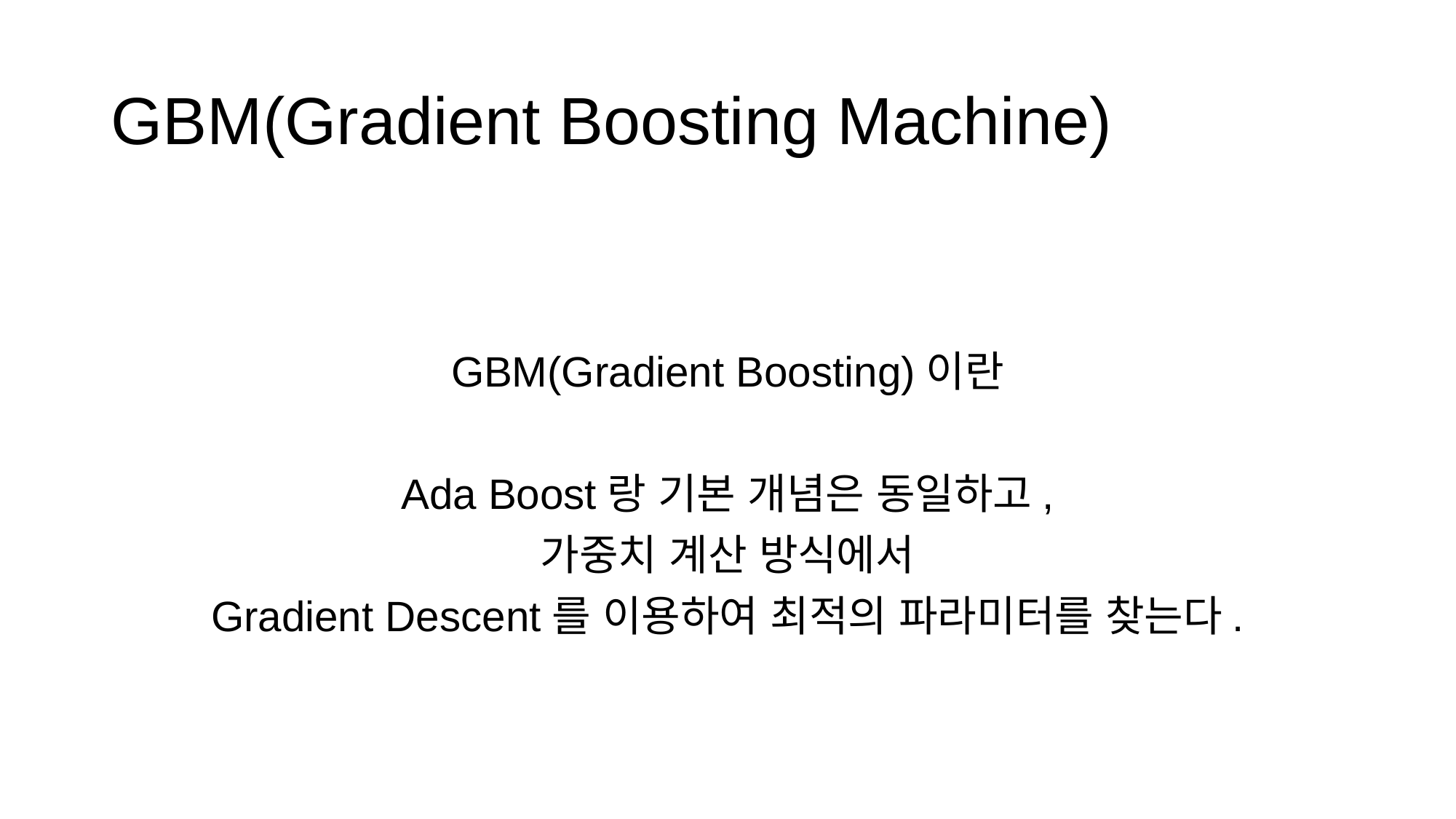

# GBM(Gradient Boosting Machine)

GBM(Gradient Boosting)이란

Ada Boost랑 기본 개념은 동일하고,
가중치 계산 방식에서
Gradient Descent를 이용하여 최적의 파라미터를 찾는다.